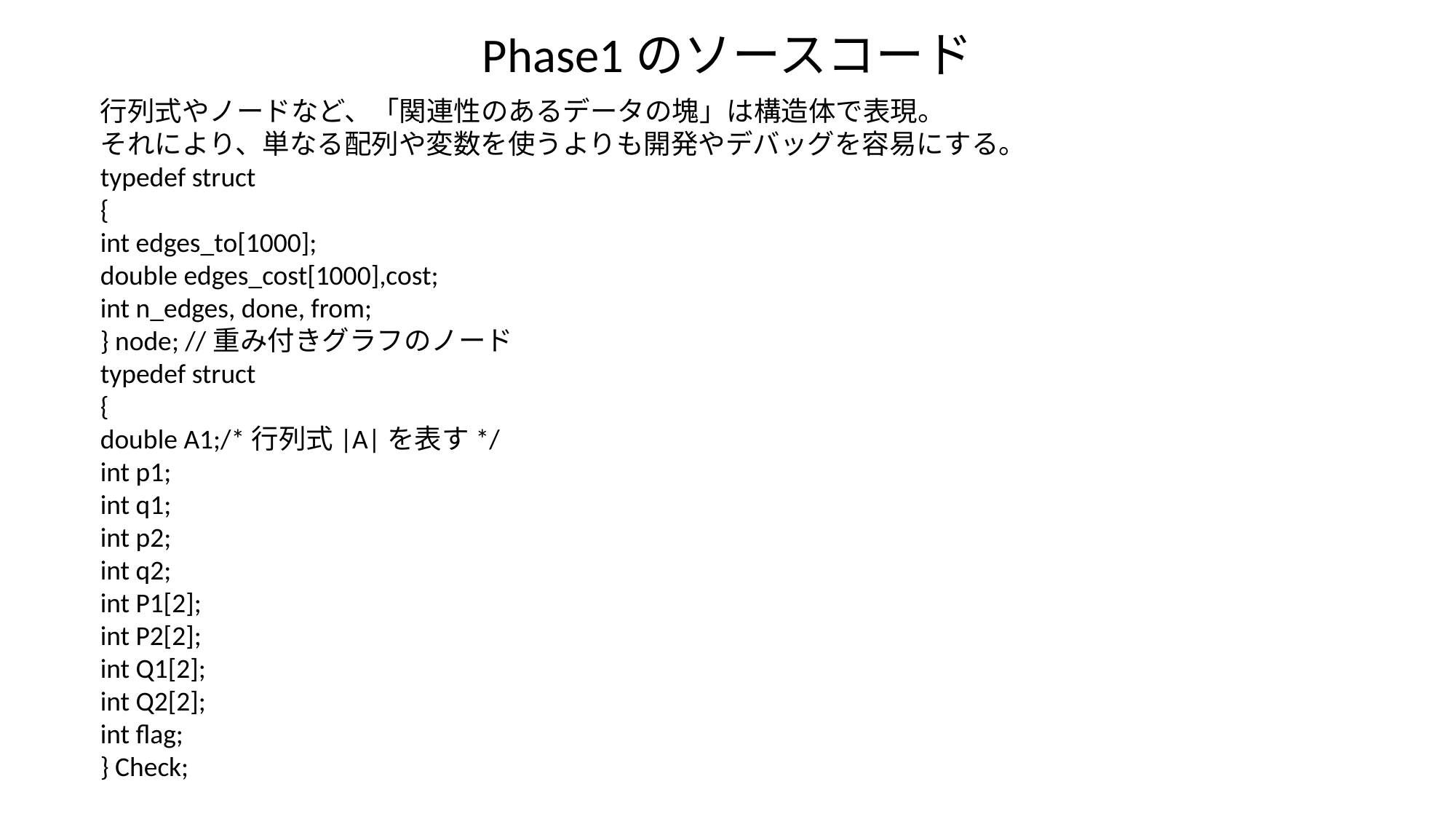

# Phase1のソースコード
行列式やノードなど、「関連性のあるデータの塊」は構造体で表現。
それにより、単なる配列や変数を使うよりも開発やデバッグを容易にする。
typedef struct
{
int edges_to[1000];
double edges_cost[1000],cost;
int n_edges, done, from;
} node; //重み付きグラフのノード
typedef struct
{
double A1;/*行列式|A|を表す*/
int p1;
int q1;
int p2;
int q2;
int P1[2];
int P2[2];
int Q1[2];
int Q2[2];
int flag;
} Check;